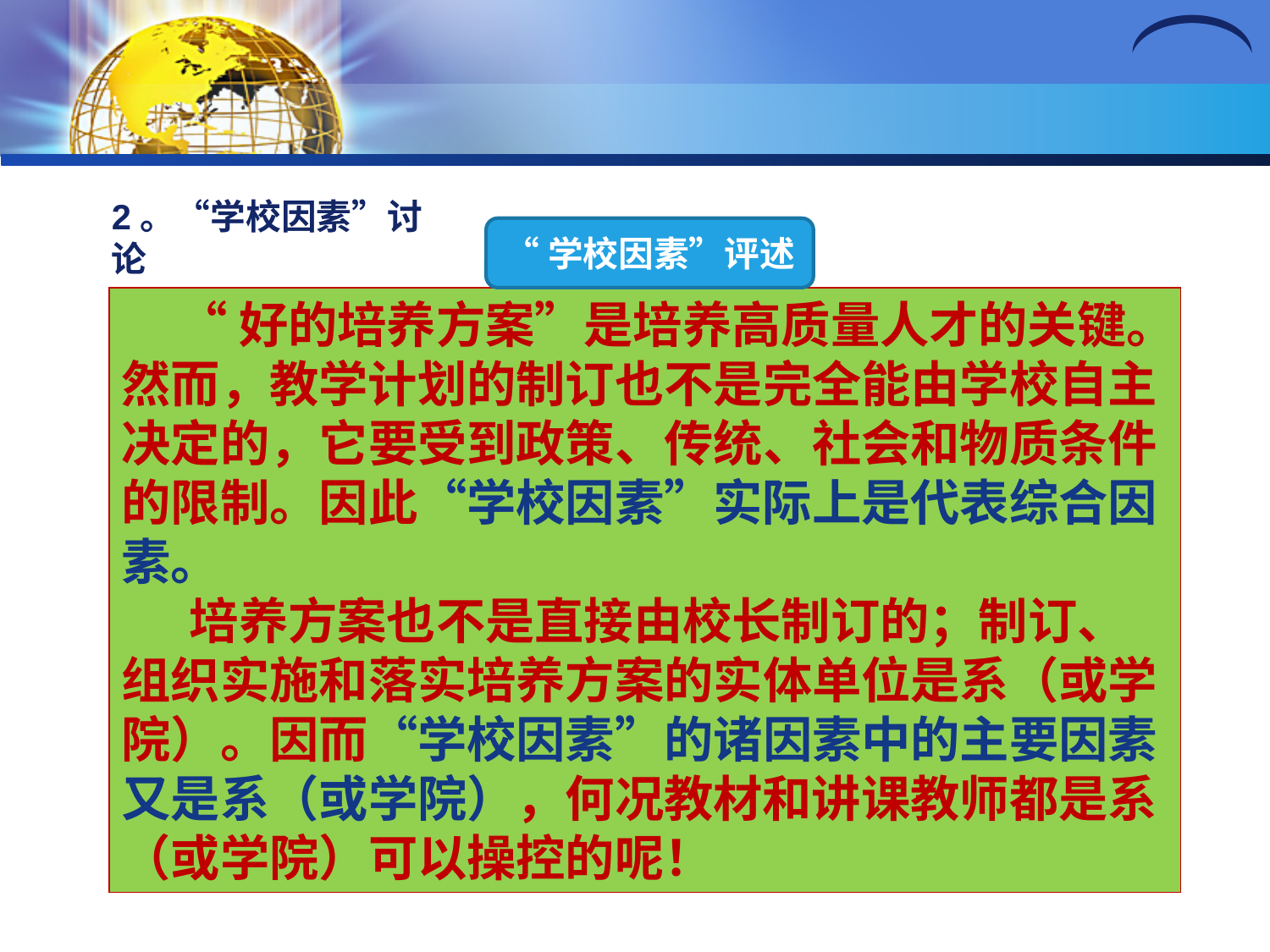

2。“学校因素”讨论
“学校因素”评述
     “好的培养方案”是培养高质量人才的关键。然而，教学计划的制订也不是完全能由学校自主决定的，它要受到政策、传统、社会和物质条件的限制。因此“学校因素”实际上是代表综合因素。
     培养方案也不是直接由校长制订的；制订、组织实施和落实培养方案的实体单位是系（或学院）。因而“学校因素”的诸因素中的主要因素又是系（或学院），何况教材和讲课教师都是系（或学院）可以操控的呢！